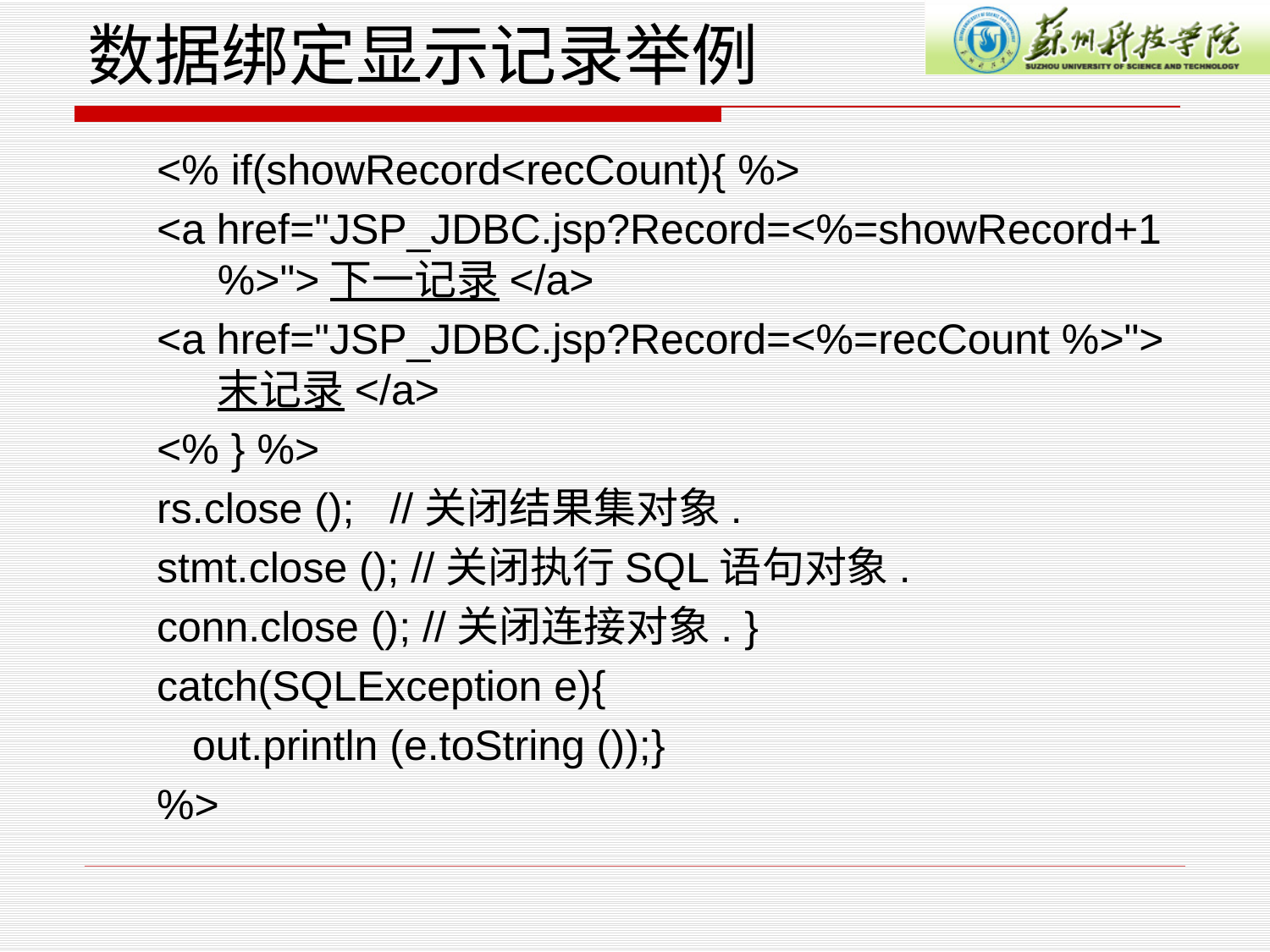

# 数据绑定显示记录举例
<% if(showRecord<recCount){ %>
<a href="JSP_JDBC.jsp?Record=<%=showRecord+1 %>">下一记录</a>
<a href="JSP_JDBC.jsp?Record=<%=recCount %>">末记录</a>
<% } %>
rs.close ();   //关闭结果集对象.
stmt.close (); //关闭执行SQL语句对象.
conn.close (); //关闭连接对象. }
catch(SQLException e){
   out.println (e.toString ());}
%>